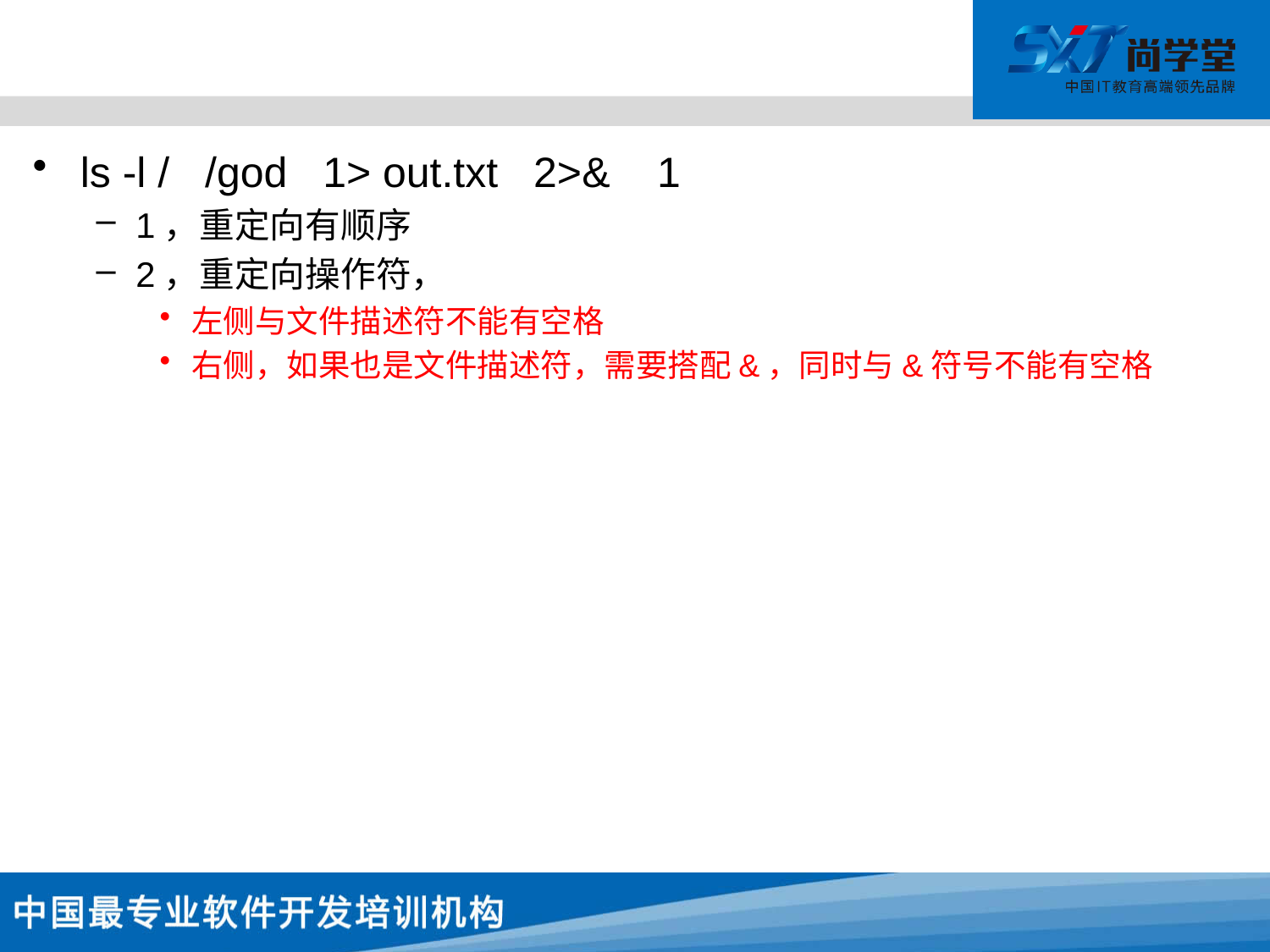

#
ls -l /   /god   1> out.txt   2>&    1
1，重定向有顺序
2，重定向操作符，
左侧与文件描述符不能有空格
右侧，如果也是文件描述符，需要搭配&，同时与&符号不能有空格